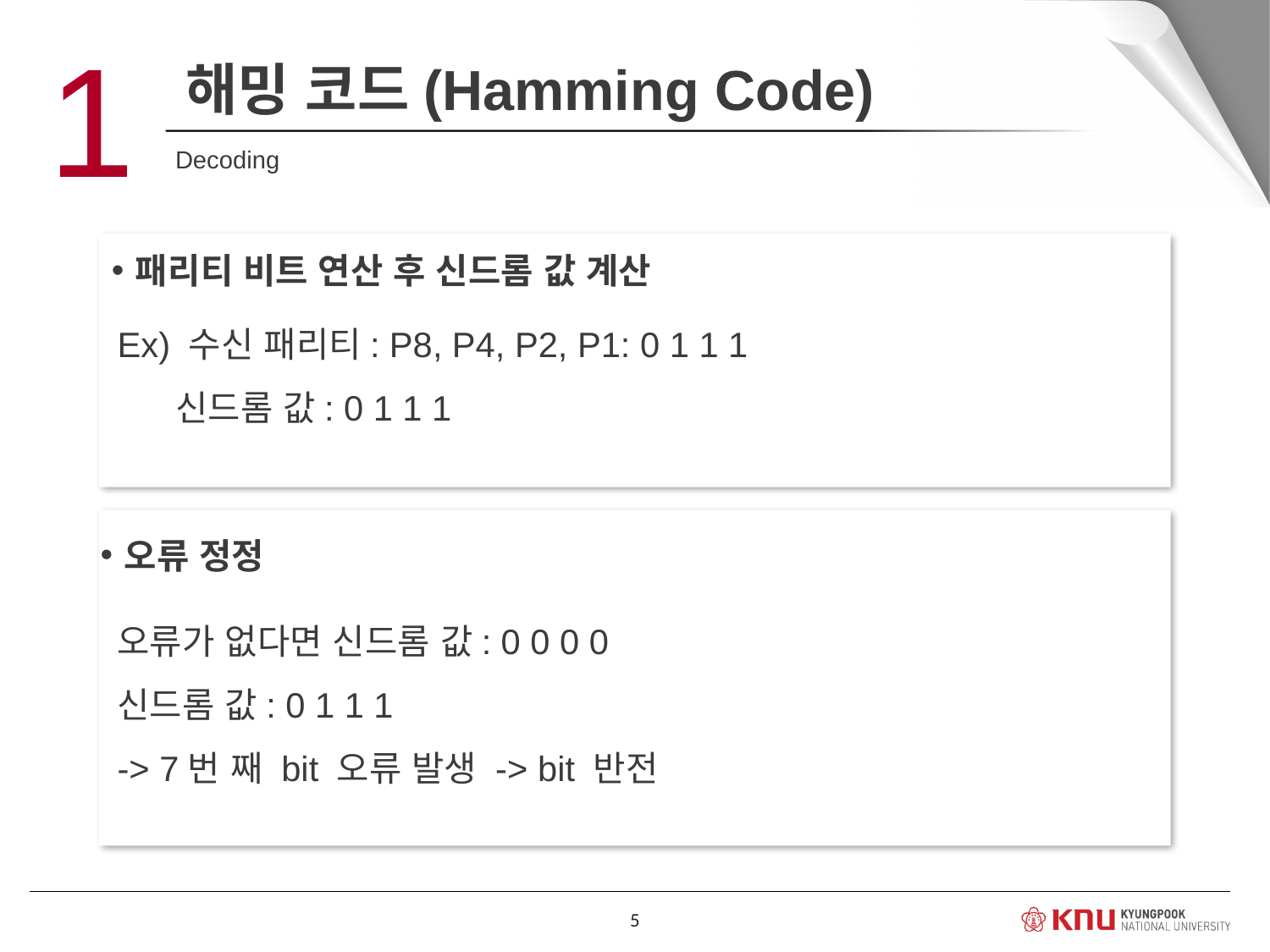

1
해밍 코드(Hamming Code)
Decoding

패리티 비트 연산 후 신드롬 값 계산

Ex) 수신 패리티: P8, P4, P2, P1: 0 1 1 1
     신드롬 값: 0 1 1 1

오류 정정
오류가 없다면 신드롬 값: 0 0 0 0
신드롬 값: 0 1 1 1
-> 7번 째 bit 오류 발생 -> bit 반전
5